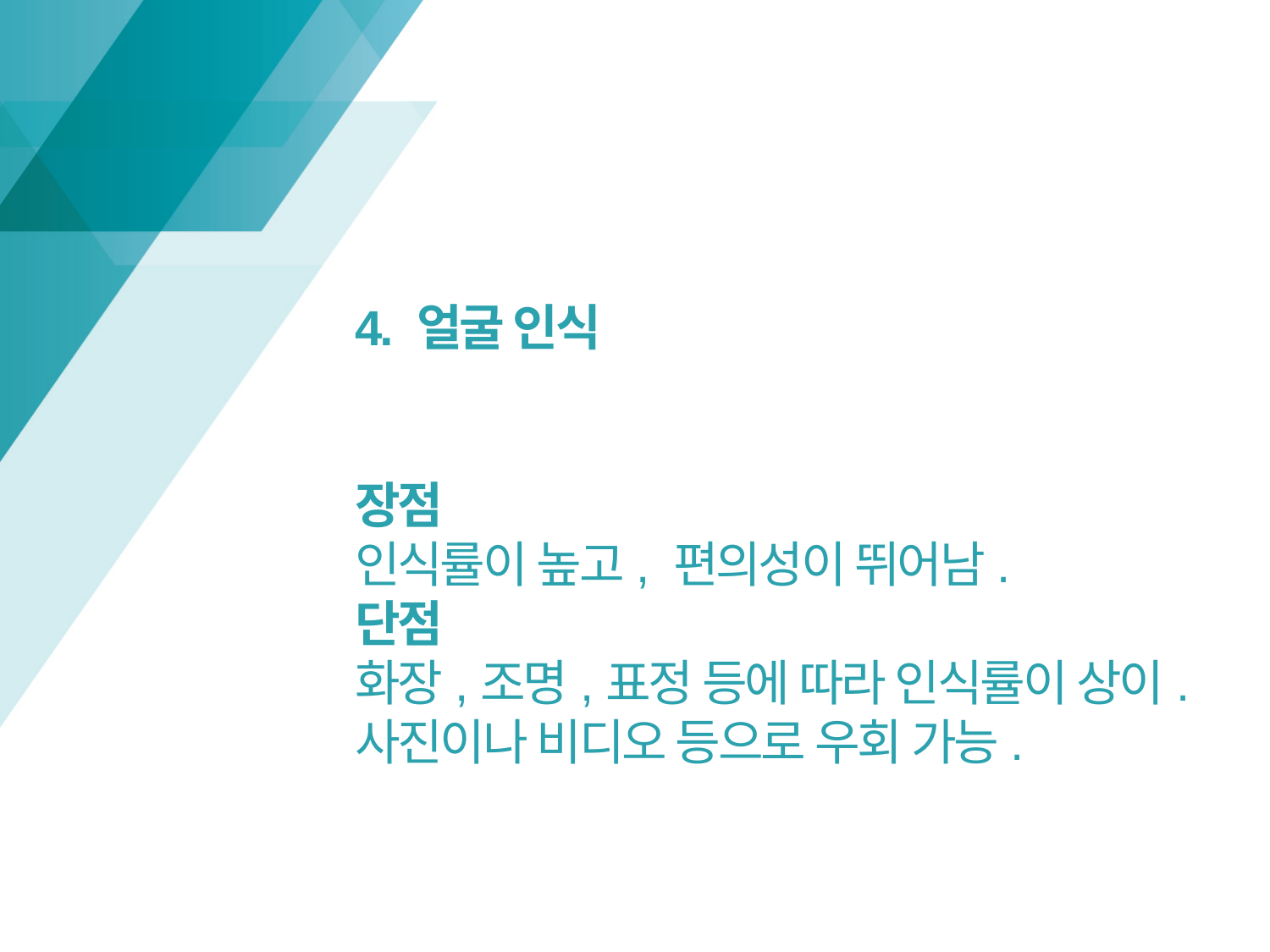

4. 얼굴 인식

장점
인식률이 높고, 편의성이 뛰어남.
단점
화장,조명,표정 등에 따라 인식률이 상이.
사진이나 비디오 등으로 우회 가능.